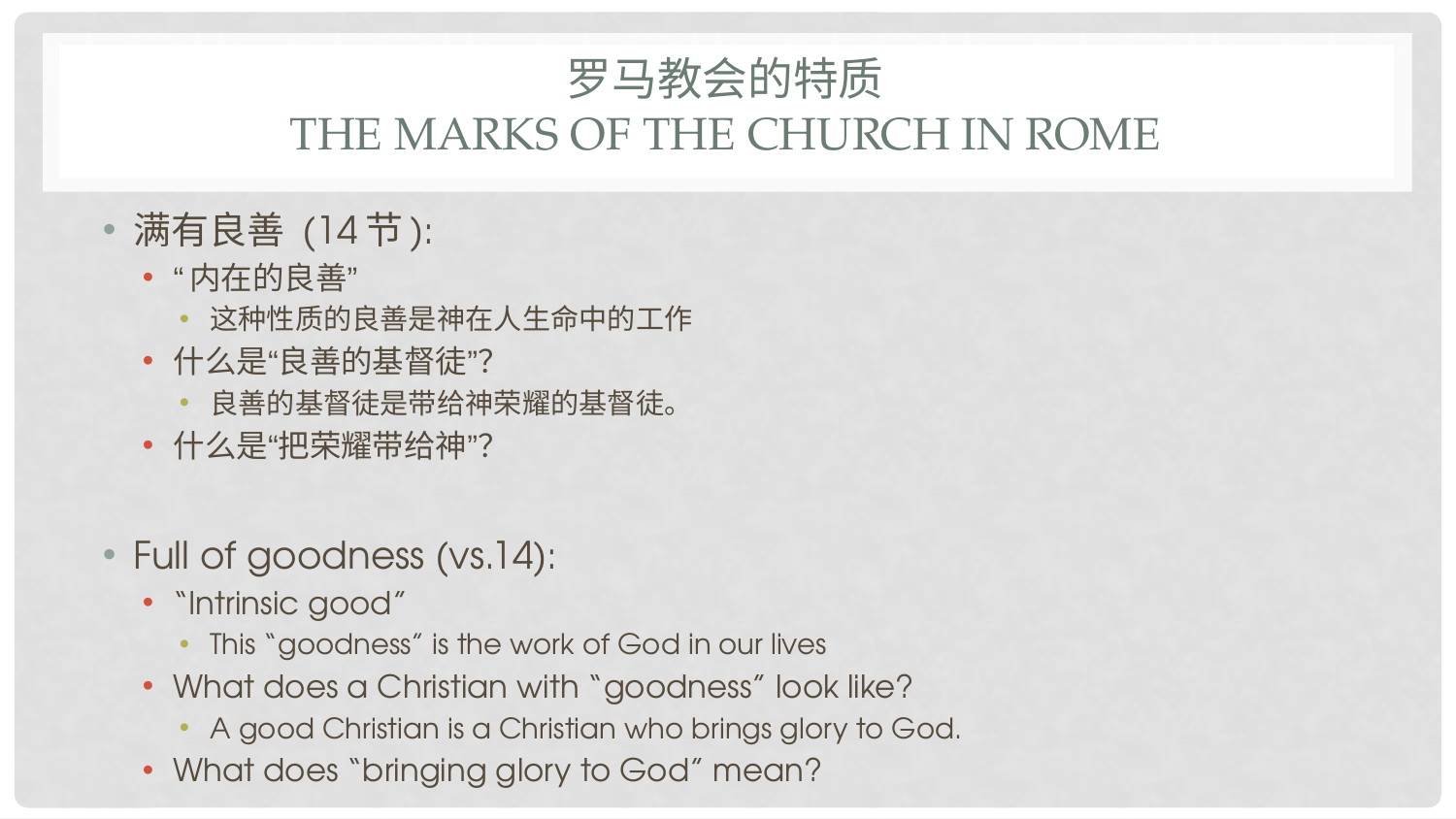

# 罗马教会的特质 The marks of the church in Rome
满有良善 (14节):
“内在的良善”
这种性质的良善是神在人生命中的工作
什么是“良善的基督徒”？
良善的基督徒是带给神荣耀的基督徒。
什么是“把荣耀带给神”？

Full of goodness (vs.14):
“Intrinsic good”
This “goodness” is the work of God in our lives
What does a Christian with “goodness” look like?
A good Christian is a Christian who brings glory to God.
What does “bringing glory to God” mean?